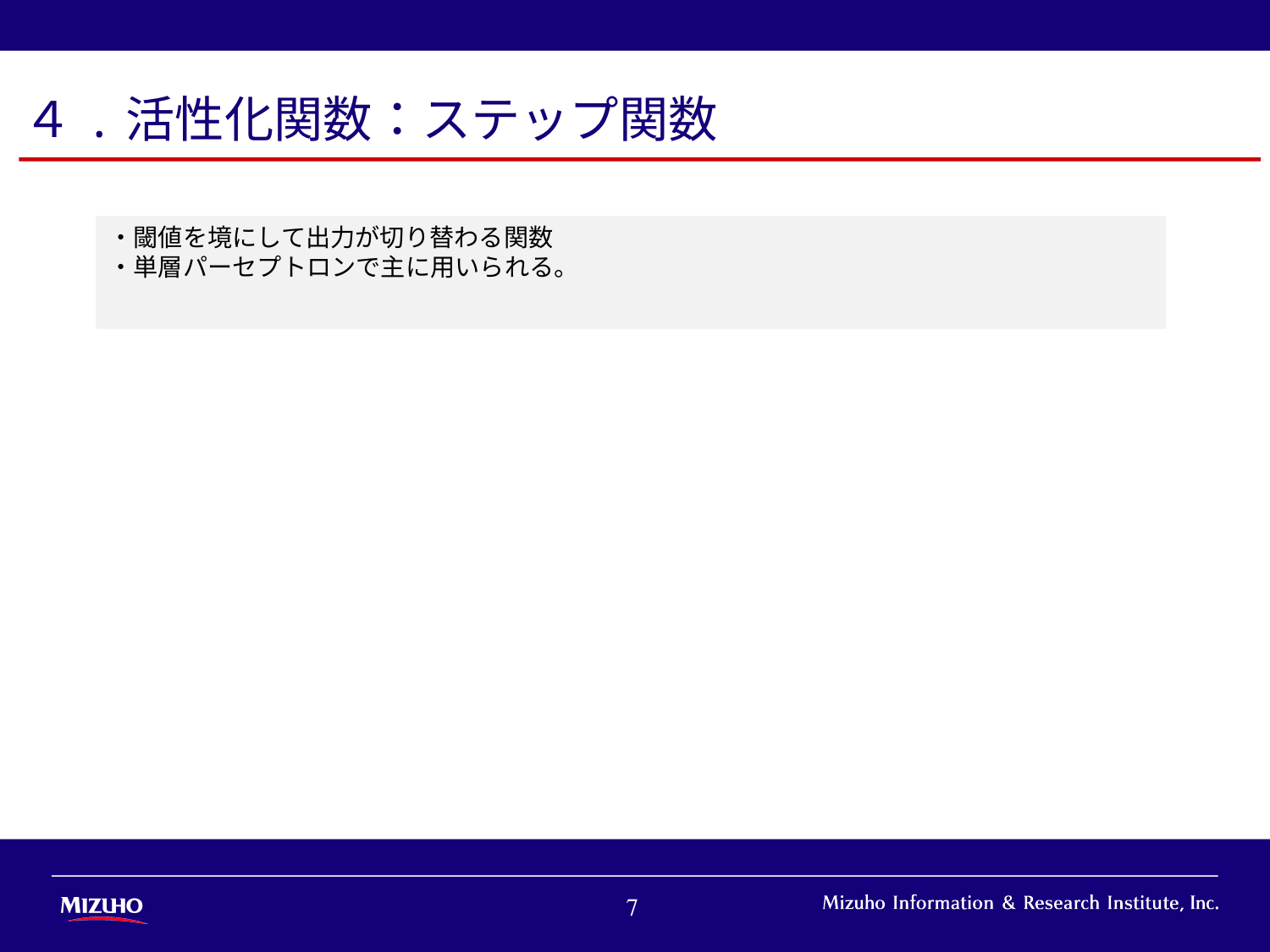

４.活性化関数：ステップ関数

・閾値を境にして出力が切り替わる関数
・単層パーセプトロンで主に用いられる。